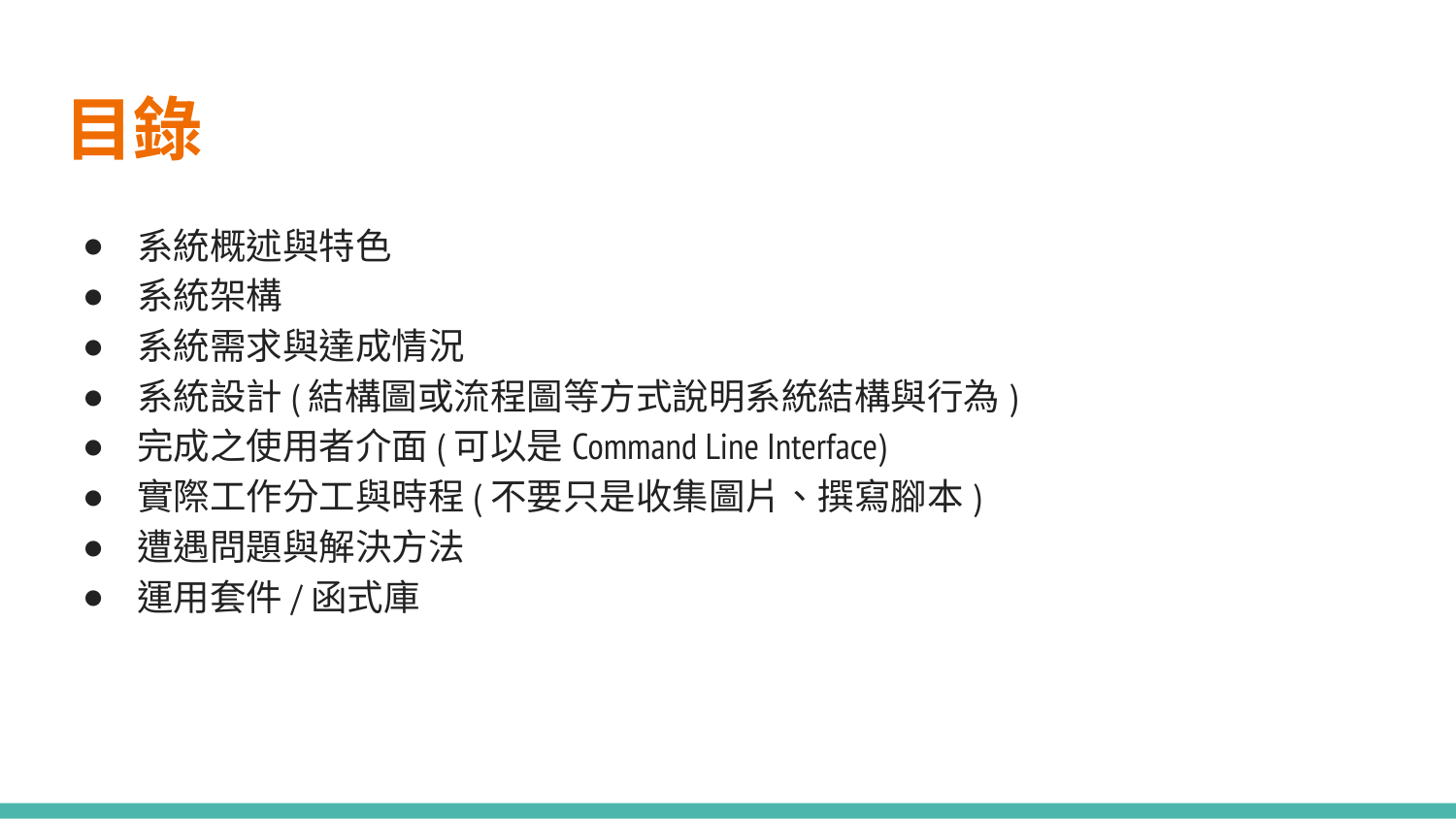

# 目錄
系統概述與特色
系統架構
系統需求與達成情況
系統設計(結構圖或流程圖等方式說明系統結構與行為)
完成之使用者介面(可以是Command Line Interface)
實際工作分工與時程(不要只是收集圖片、撰寫腳本)
遭遇問題與解決方法
運用套件/函式庫